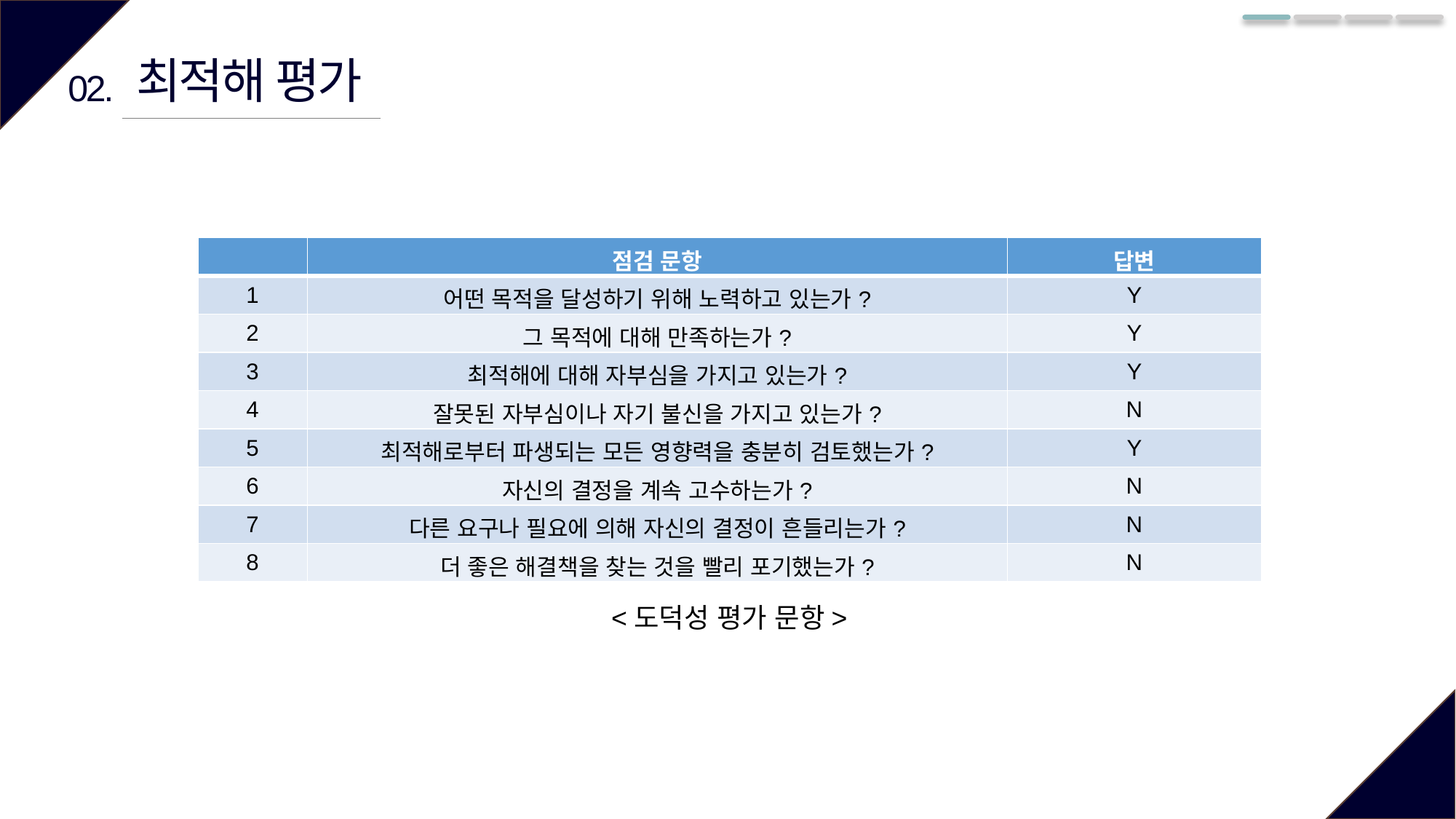

최적해 평가
02.
|  | 점검 문항 | 답변 |
| --- | --- | --- |
| 1 | 어떤 목적을 달성하기 위해 노력하고 있는가? | Y |
| 2 | 그 목적에 대해 만족하는가? | Y |
| 3 | 최적해에 대해 자부심을 가지고 있는가? | Y |
| 4 | 잘못된 자부심이나 자기 불신을 가지고 있는가? | N |
| 5 | 최적해로부터 파생되는 모든 영향력을 충분히 검토했는가? | Y |
| 6 | 자신의 결정을 계속 고수하는가? | N |
| 7 | 다른 요구나 필요에 의해 자신의 결정이 흔들리는가? | N |
| 8 | 더 좋은 해결책을 찾는 것을 빨리 포기했는가? | N |
<도덕성 평가 문항>